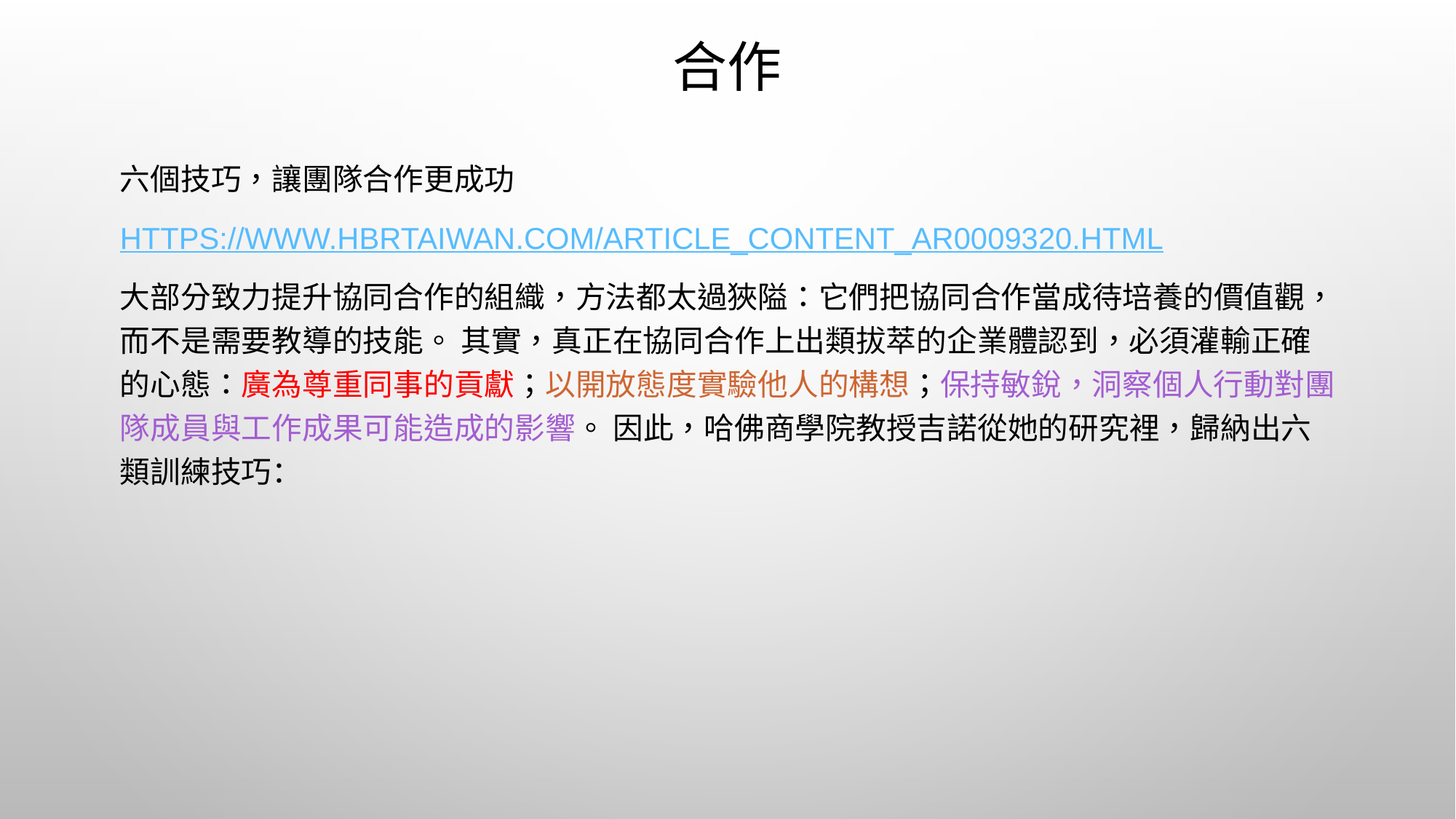

# 合作
六個技巧，讓團隊合作更成功
https://www.hbrtaiwan.com/article_content_AR0009320.html
大部分致力提升協同合作的組織，方法都太過狹隘：它們把協同合作當成待培養的價值觀，而不是需要教導的技能。 其實，真正在協同合作上出類拔萃的企業體認到，必須灌輸正確的心態：廣為尊重同事的貢獻；以開放態度實驗他人的構想；保持敏銳，洞察個人行動對團隊成員與工作成果可能造成的影響。 因此，哈佛商學院教授吉諾從她的研究裡，歸納出六類訓練技巧：